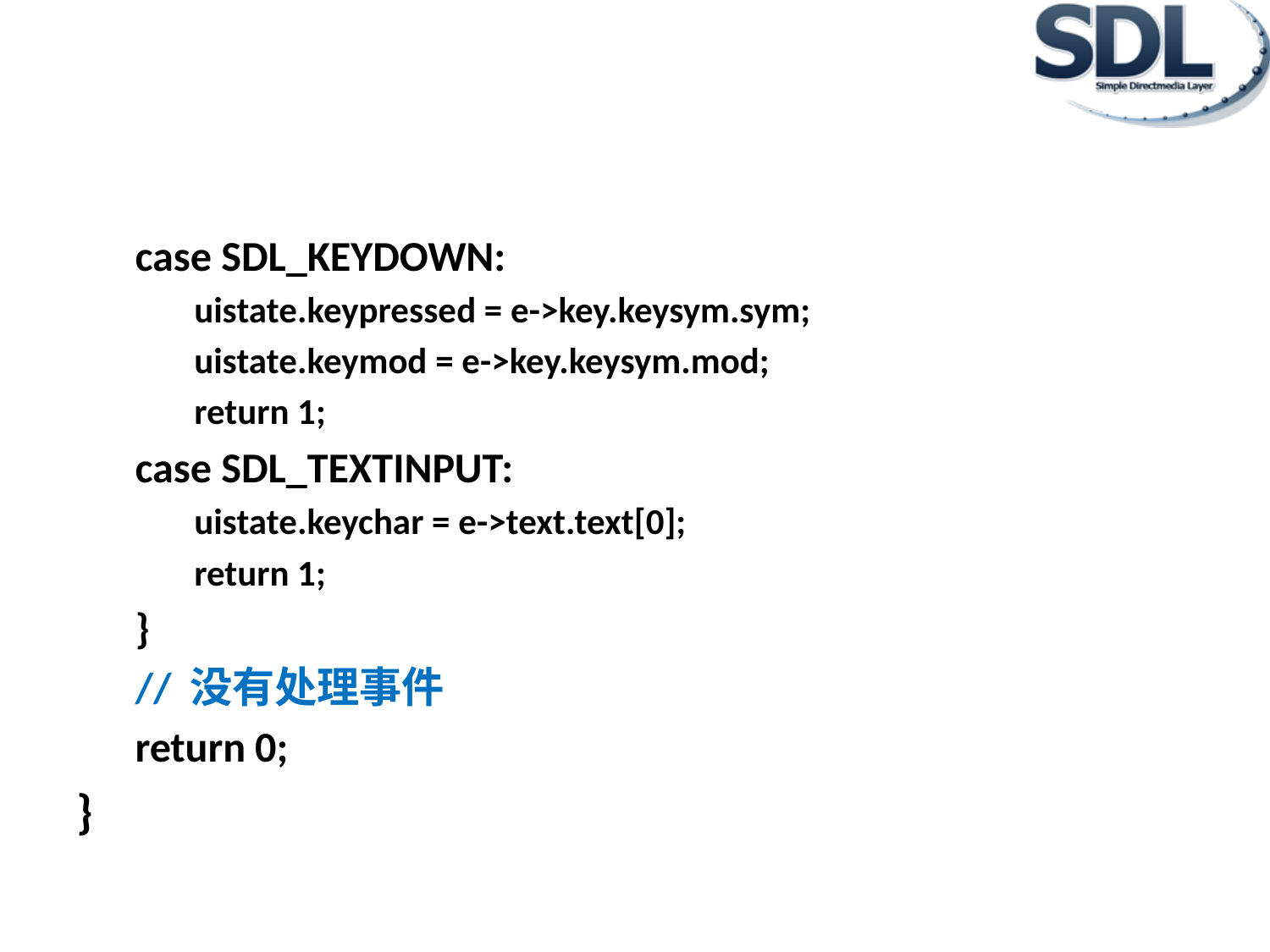

case SDL_KEYDOWN:
uistate.keypressed = e->key.keysym.sym;
uistate.keymod = e->key.keysym.mod;
return 1;
case SDL_TEXTINPUT:
uistate.keychar = e->text.text[0];
return 1;
}
// 没有处理事件
return 0;
}